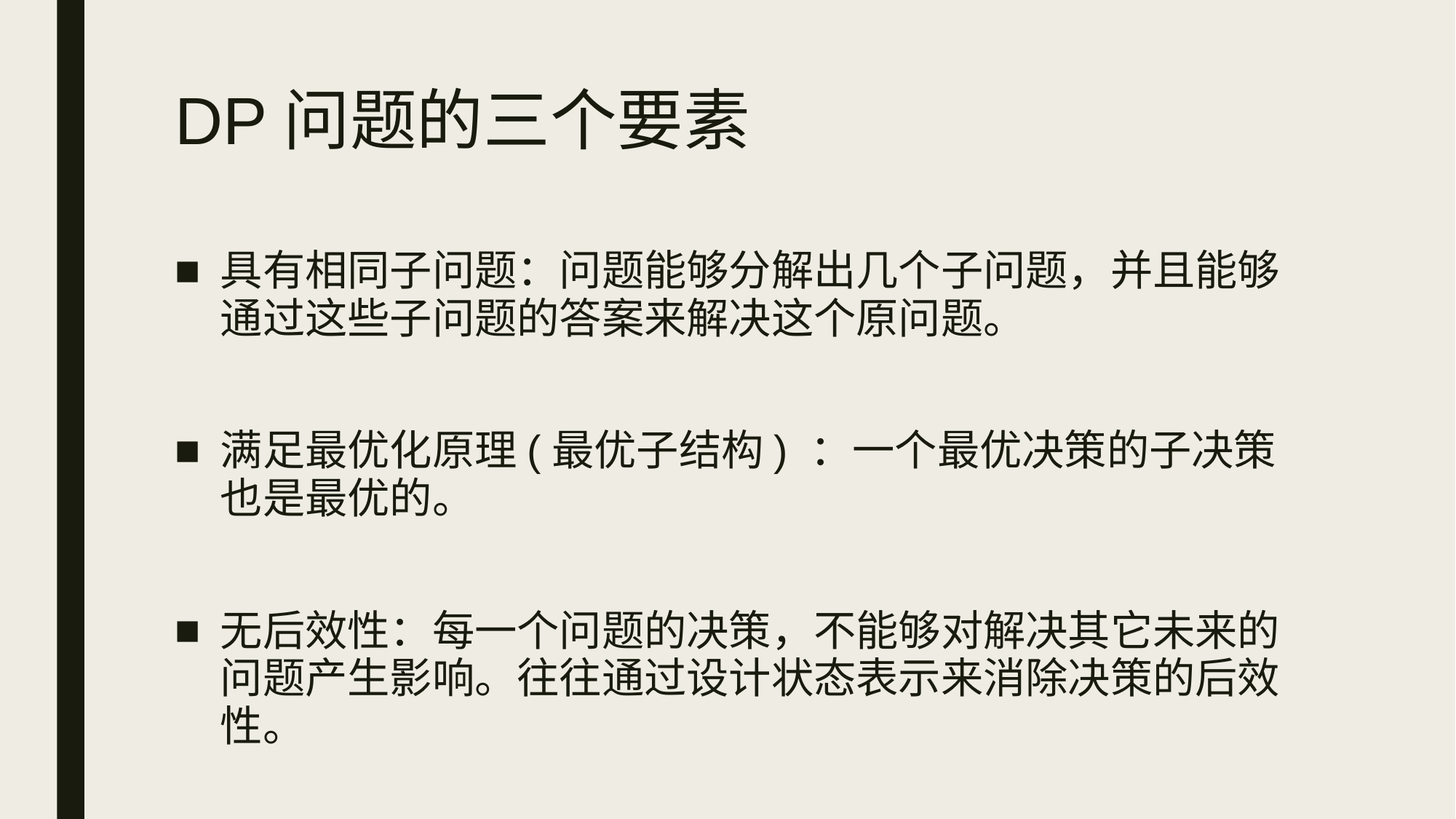

# DP问题的三个要素
具有相同子问题：问题能够分解出几个子问题，并且能够通过这些子问题的答案来解决这个原问题。

满足最优化原理(最优子结构) ：一个最优决策的子决策也是最优的。

无后效性：每一个问题的决策，不能够对解决其它未来的问题产生影响。往往通过设计状态表示来消除决策的后效性。